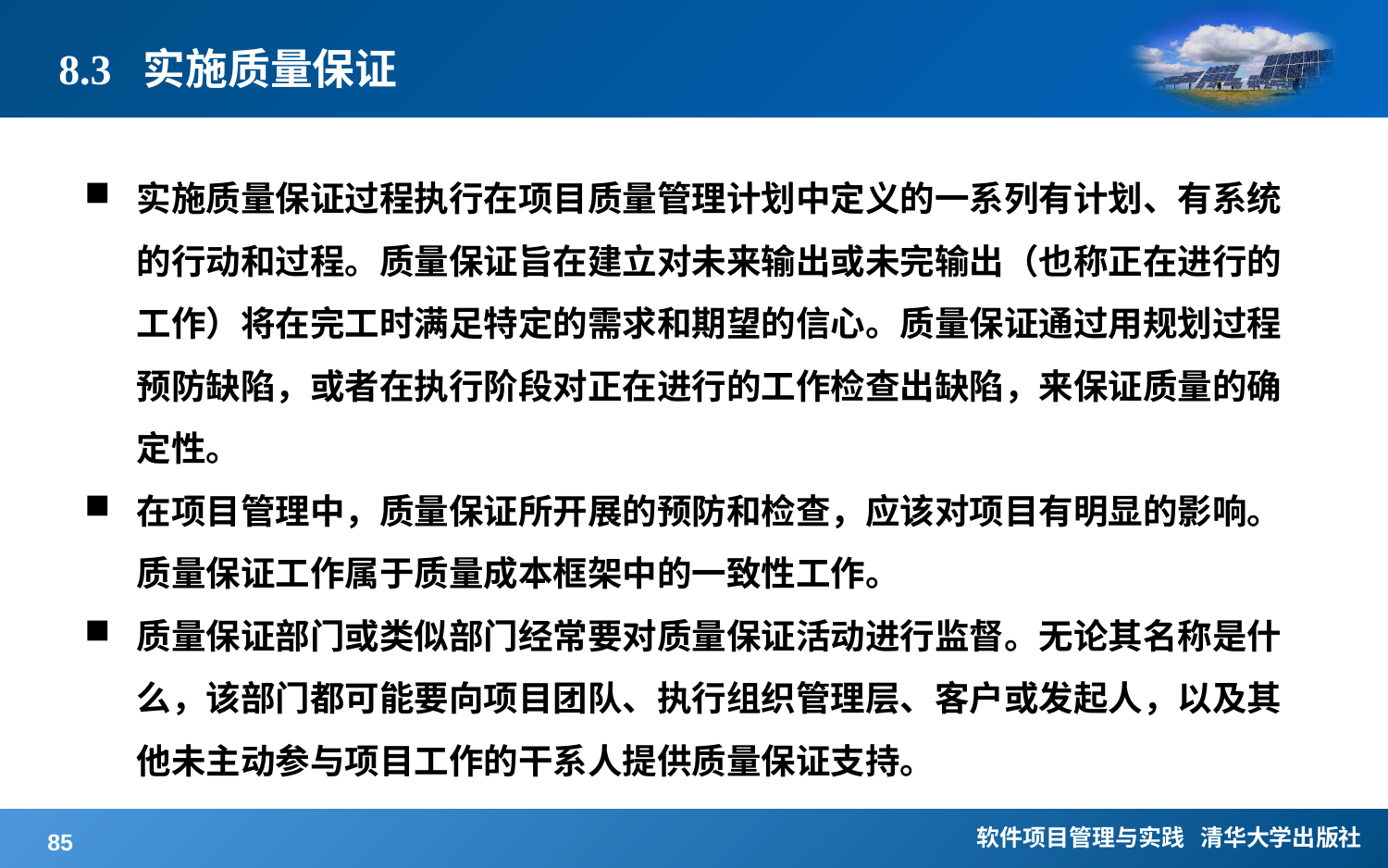

# 8.3  实施质量保证
实施质量保证过程执行在项目质量管理计划中定义的一系列有计划、有系统的行动和过程。质量保证旨在建立对未来输出或未完输出（也称正在进行的工作）将在完工时满足特定的需求和期望的信心。质量保证通过用规划过程预防缺陷，或者在执行阶段对正在进行的工作检查出缺陷，来保证质量的确定性。
在项目管理中，质量保证所开展的预防和检查，应该对项目有明显的影响。质量保证工作属于质量成本框架中的一致性工作。
质量保证部门或类似部门经常要对质量保证活动进行监督。无论其名称是什么，该部门都可能要向项目团队、执行组织管理层、客户或发起人，以及其他未主动参与项目工作的干系人提供质量保证支持。